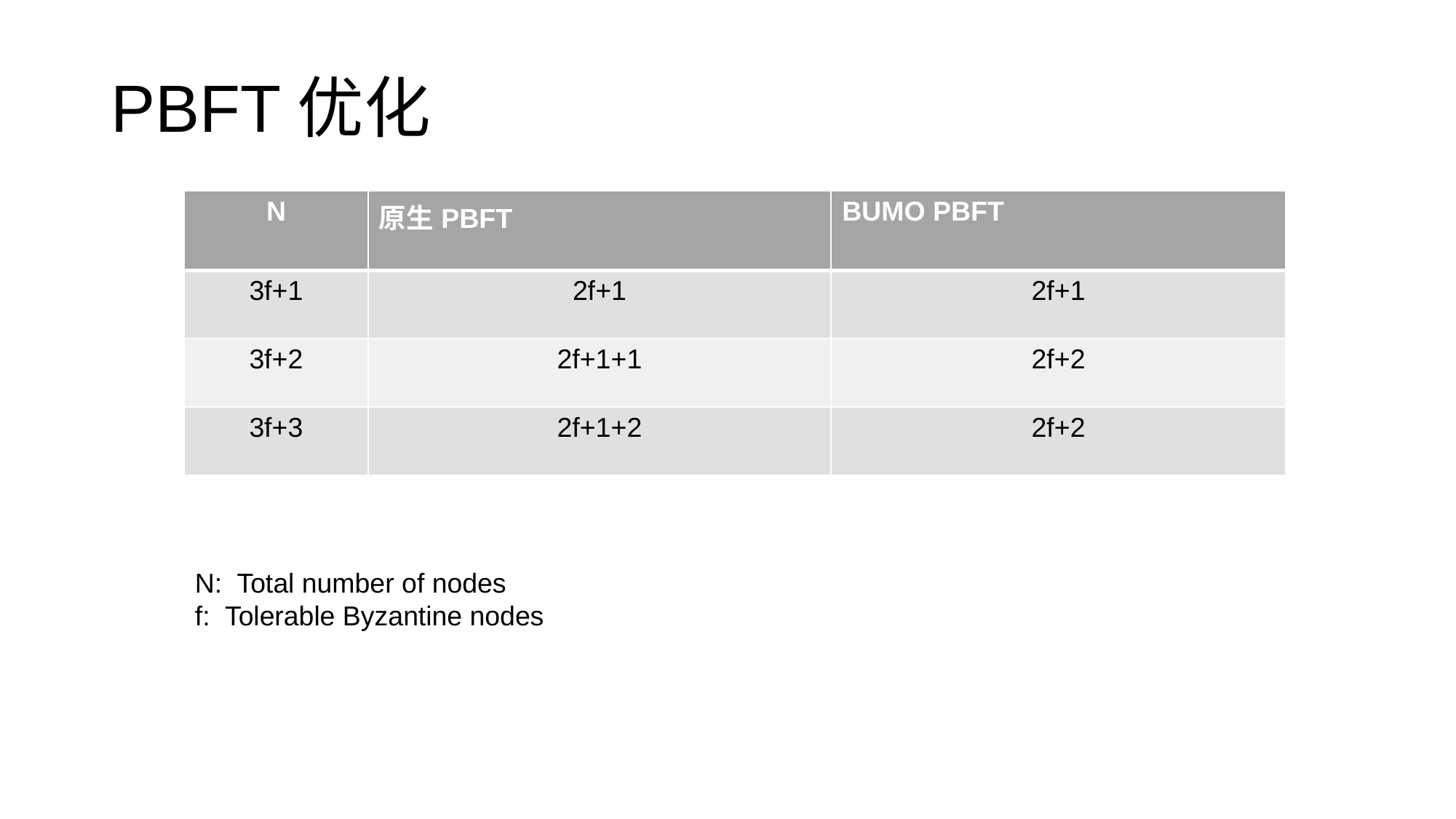

# PBFT优化
| N | 原生PBFT | BUMO PBFT |
| --- | --- | --- |
| 3f+1 | 2f+1 | 2f+1 |
| 3f+2 | 2f+1+1 | 2f+2 |
| 3f+3 | 2f+1+2 | 2f+2 |
N:  Total number of nodes
f:  Tolerable Byzantine nodes